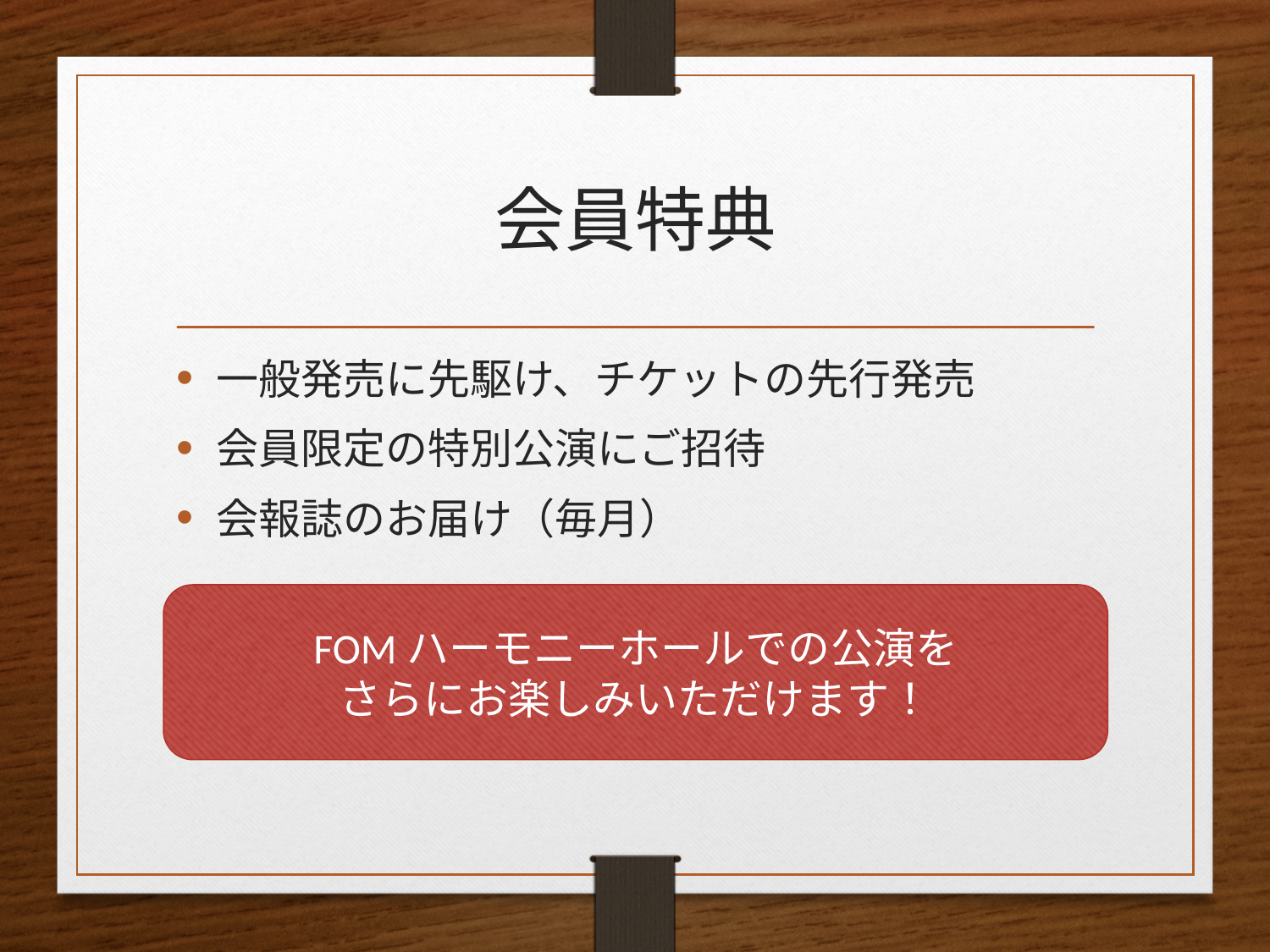

# 会員特典
一般発売に先駆け、チケットの先行発売
会員限定の特別公演にご招待
会報誌のお届け（毎月）
FOMハーモニーホールでの公演を
さらにお楽しみいただけます！